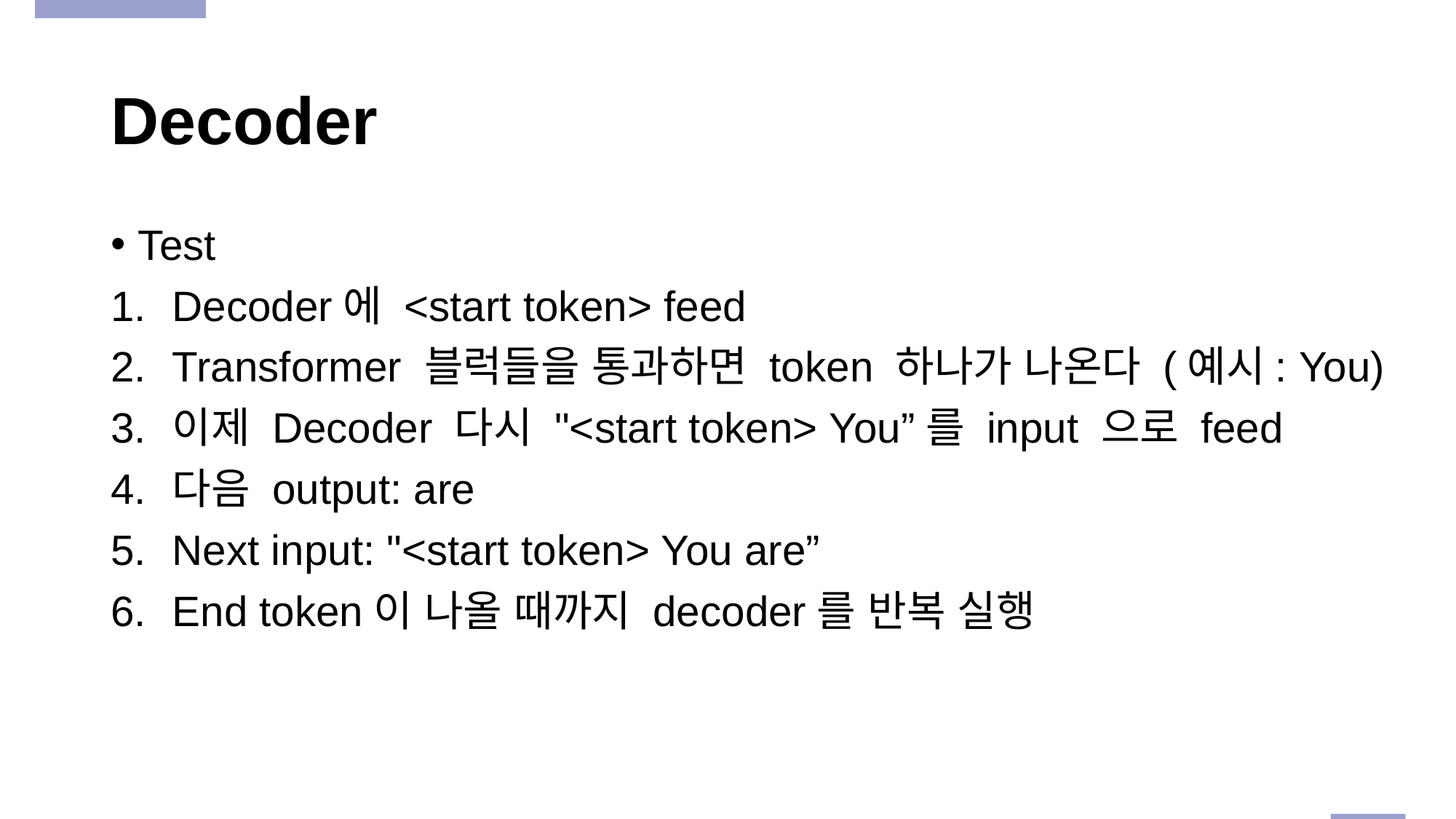

# Decoder
Test
Decoder에 <start token> feed
Transformer 블럭들을 통과하면 token 하나가 나온다 (예시: You)
이제 Decoder 다시 "<start token> You”를 input 으로 feed
다음 output: are
Next input: "<start token> You are”
End token이 나올 때까지 decoder를 반복 실행